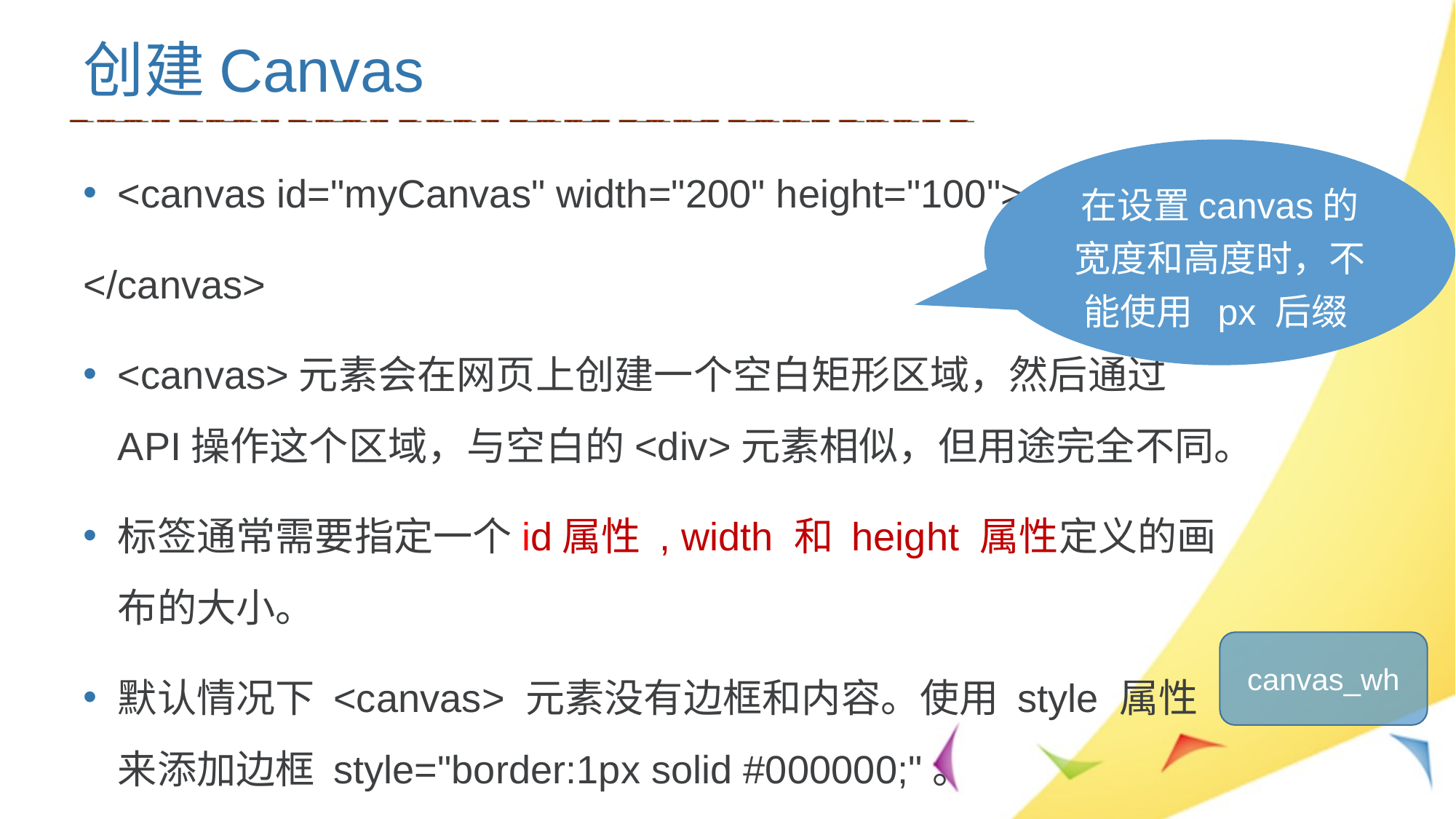

# 创建Canvas
<canvas id="myCanvas" width="200" height="100">
</canvas>
<canvas>元素会在网页上创建一个空白矩形区域，然后通过API操作这个区域，与空白的<div>元素相似，但用途完全不同。
标签通常需要指定一个id属性 , width 和 height 属性定义的画布的大小。
默认情况下 <canvas> 元素没有边框和内容。使用 style 属性来添加边框 style="border:1px solid #000000;"。

在设置canvas的宽度和高度时，不能使用  px 后缀
canvas_wh